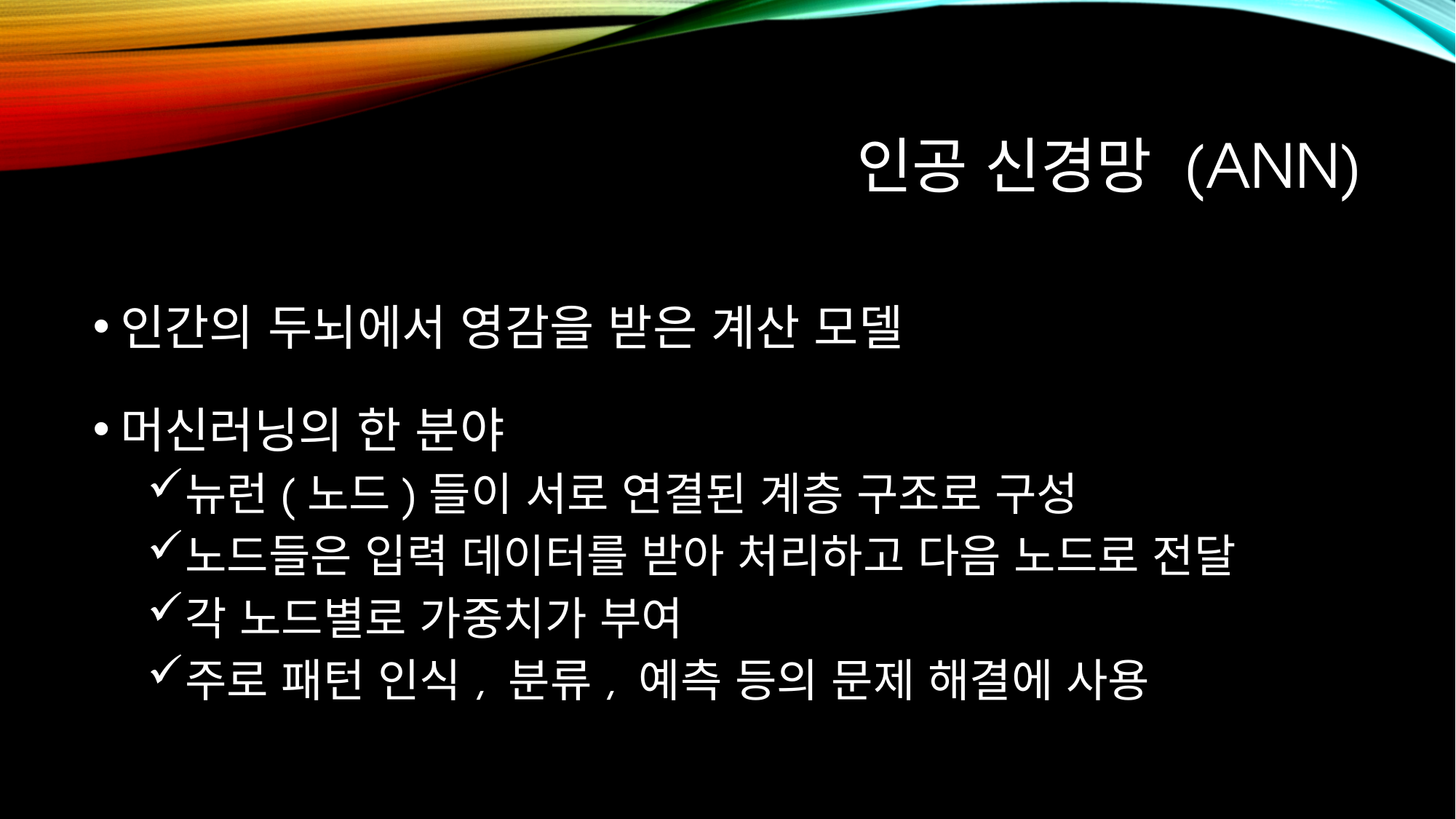

# 인공 신경망 (ANN)
인간의 두뇌에서 영감을 받은 계산 모델
머신러닝의 한 분야
뉴런(노드)들이 서로 연결된 계층 구조로 구성
노드들은 입력 데이터를 받아 처리하고 다음 노드로 전달
각 노드별로 가중치가 부여
주로 패턴 인식, 분류, 예측 등의 문제 해결에 사용